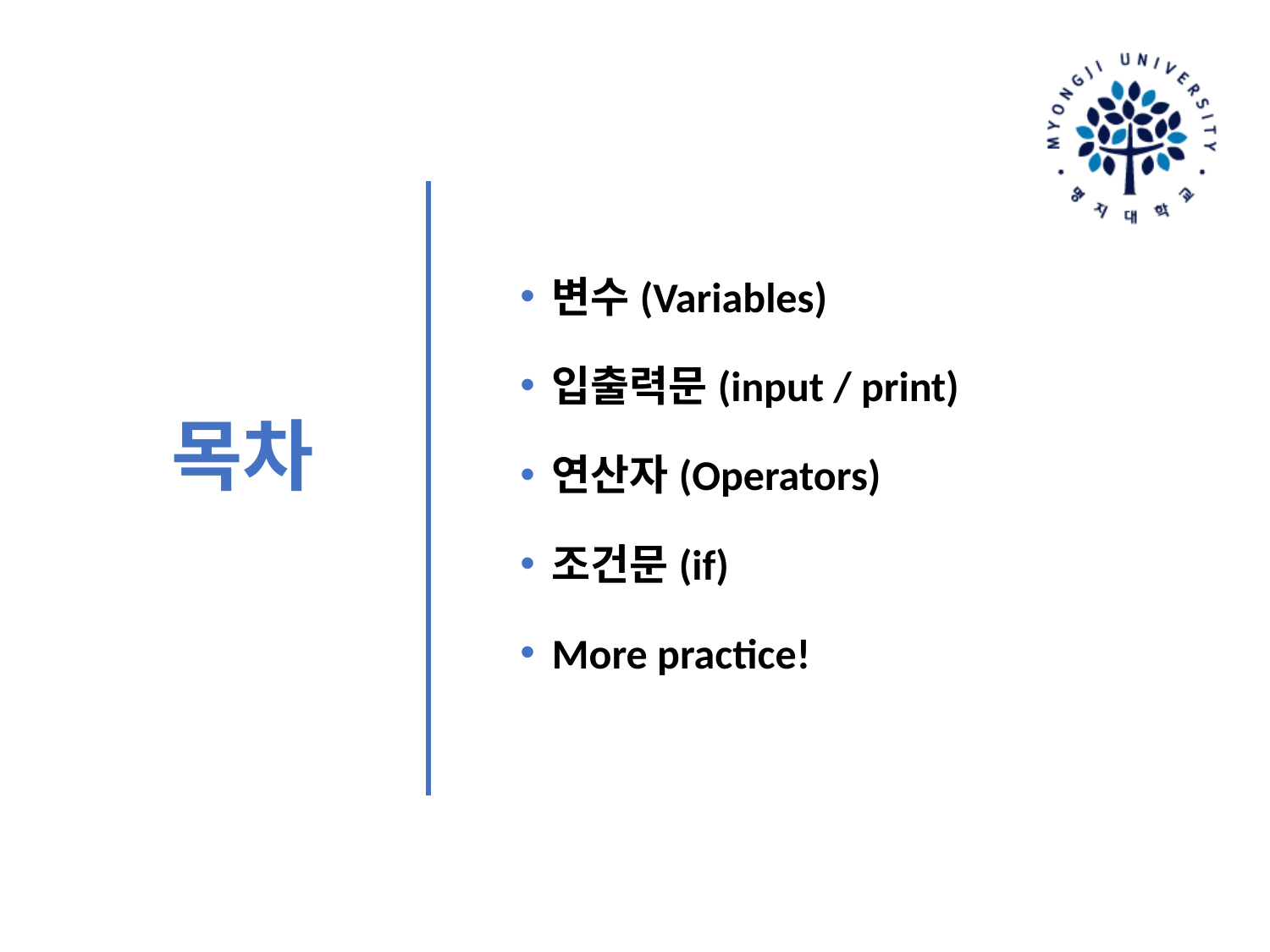

변수(Variables)
입출력문(input / print)
연산자(Operators)
조건문(if)
More practice!
# 목차